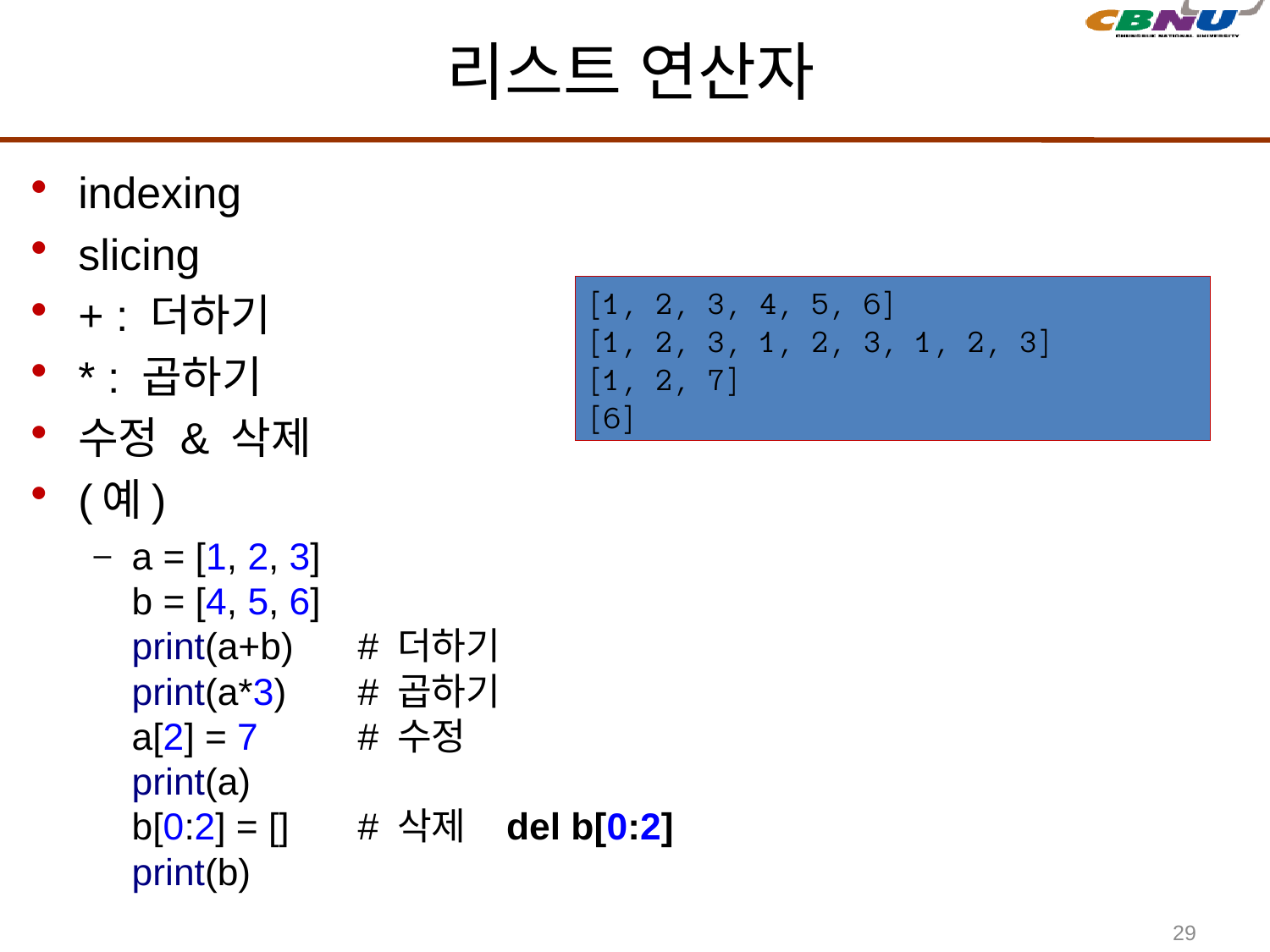

# 리스트 연산자
indexing
slicing
+ : 더하기
* : 곱하기
수정 & 삭제
(예)
a = [1, 2, 3]
b = [4, 5, 6]
print(a+b)		# 더하기
print(a*3)		# 곱하기
a[2] = 7		# 수정
print(a)
b[0:2] = []		# 삭제   del b[0:2]
print(b)
[1, 2, 3, 4, 5, 6]
[1, 2, 3, 1, 2, 3, 1, 2, 3]
[1, 2, 7]
[6]
29